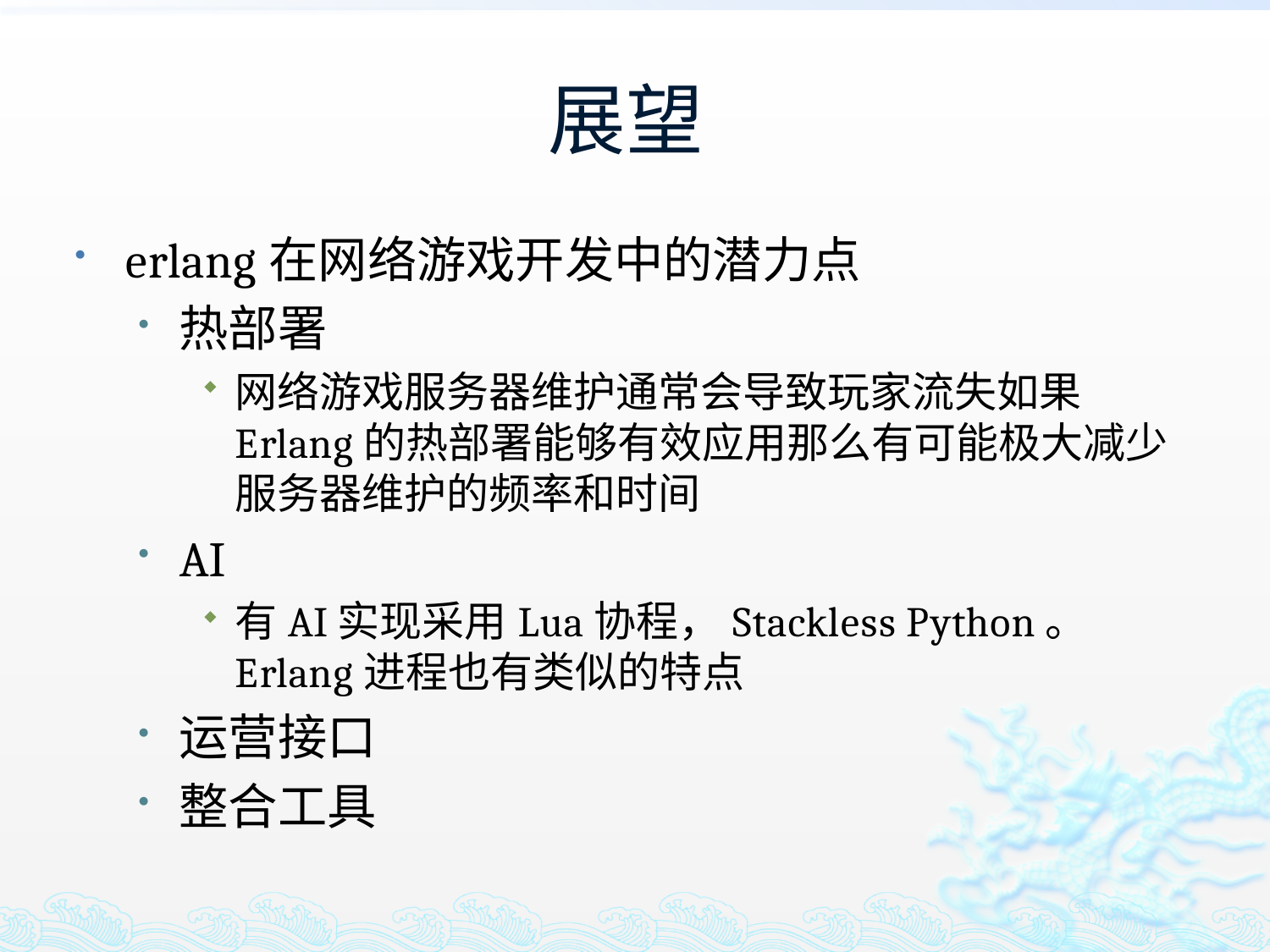

# 展望
erlang在网络游戏开发中的潜力点
热部署
网络游戏服务器维护通常会导致玩家流失如果Erlang的热部署能够有效应用那么有可能极大减少服务器维护的频率和时间
AI
有AI实现采用Lua协程，Stackless Python。 Erlang进程也有类似的特点
运营接口
整合工具